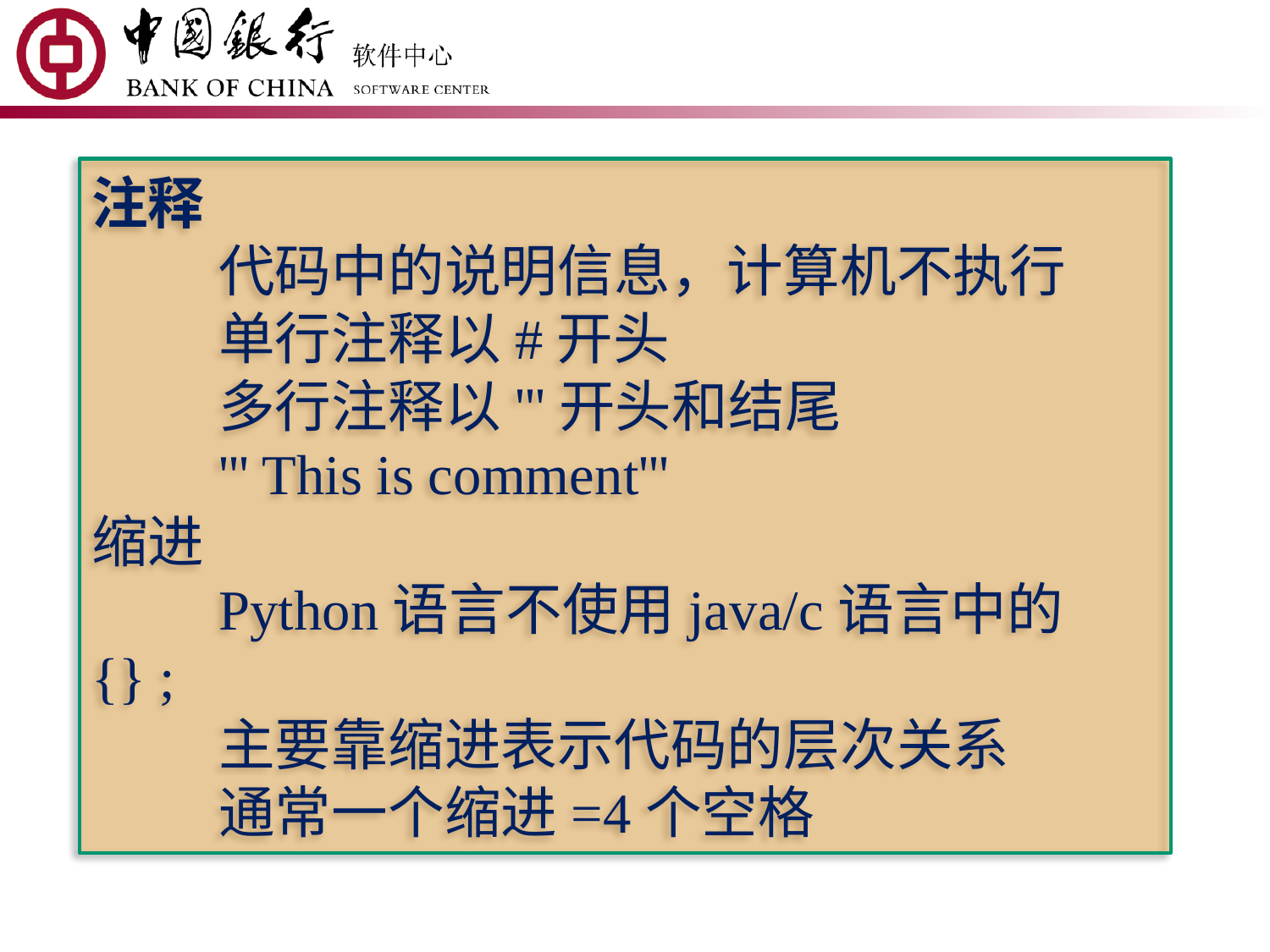

注释
	代码中的说明信息，计算机不执行
	单行注释以#开头
	多行注释以'''开头和结尾
	''' This is comment'''
缩进
	Python语言不使用java/c语言中的{} ;
	主要靠缩进表示代码的层次关系
	通常一个缩进=4个空格